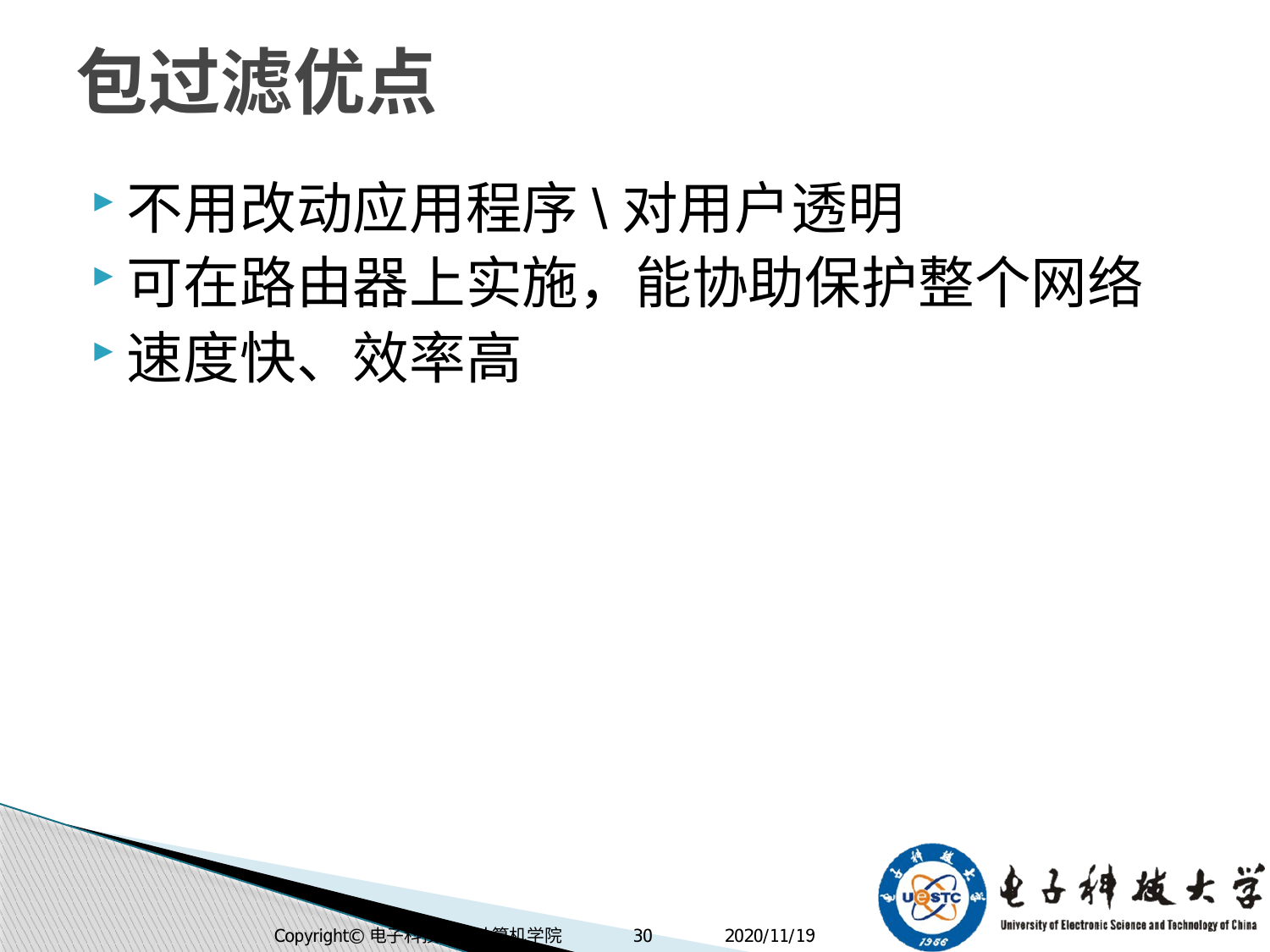

# 包过滤优点
不用改动应用程序\对用户透明
可在路由器上实施，能协助保护整个网络
速度快、效率高
Copyright©电子科技大学计算机学院
30
2020/11/19